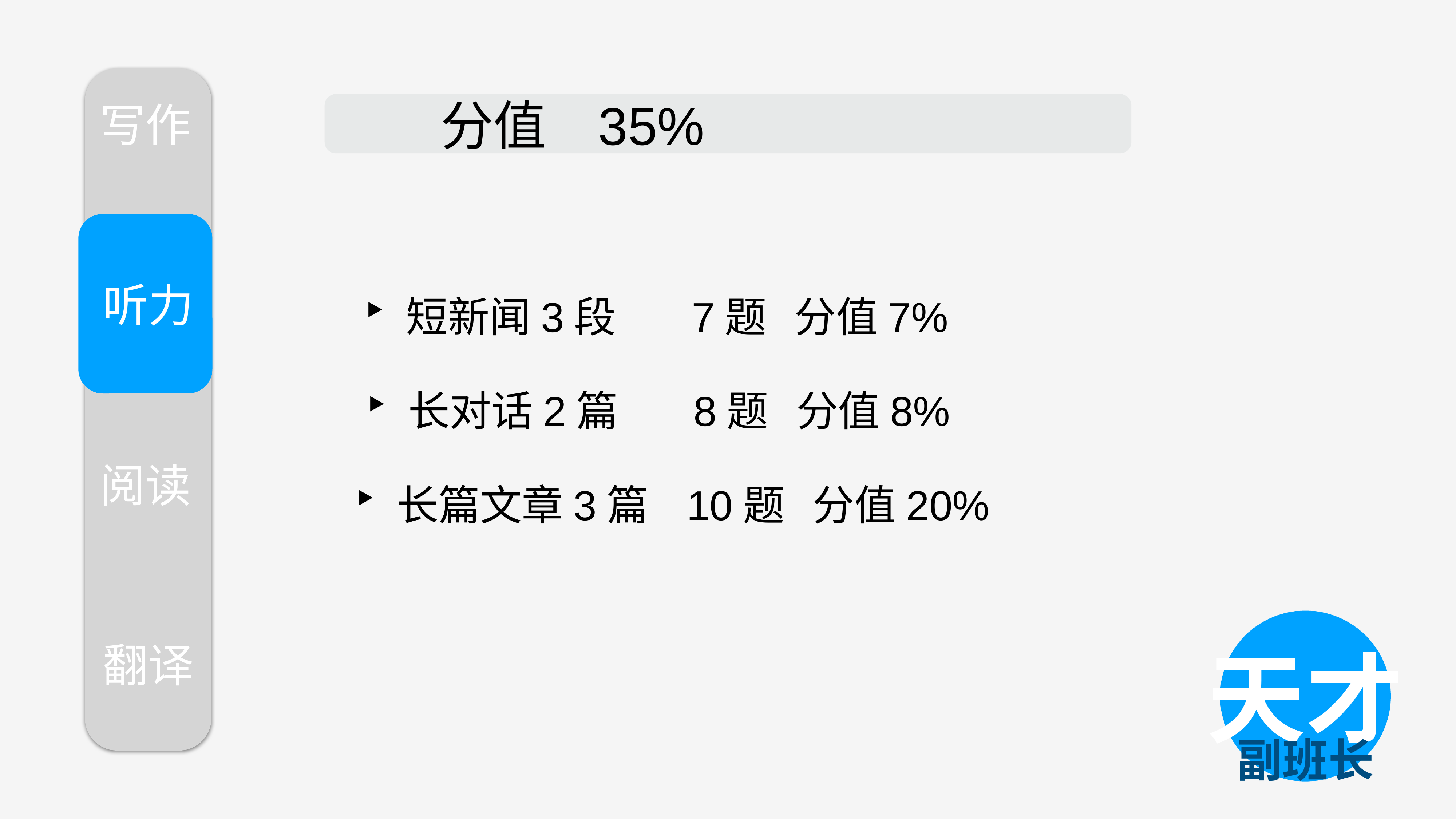

写作
分值

35%

听力
 短新闻3段       7题   分值7%
 长对话2篇       8题   分值8%
阅读
 长篇文章3篇   10题   分值20%
翻译